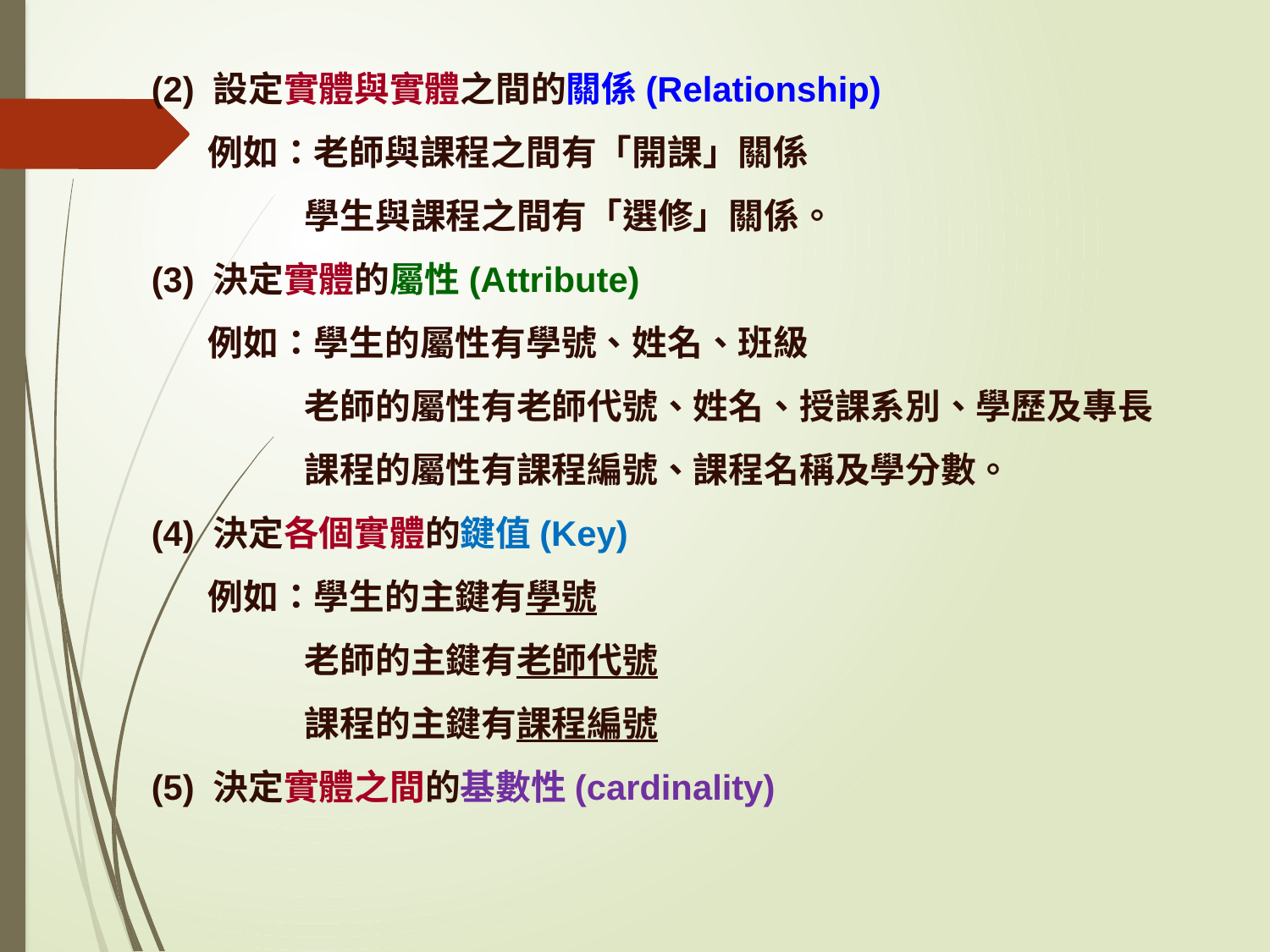

(2) 設定實體與實體之間的關係(Relationship)
      例如：老師與課程之間有「開課」關係
                  學生與課程之間有「選修」關係。
(3) 決定實體的屬性(Attribute)
      例如：學生的屬性有學號、姓名、班級
                  老師的屬性有老師代號、姓名、授課系別、學歷及專長
                  課程的屬性有課程編號、課程名稱及學分數。
(4) 決定各個實體的鍵值(Key)
      例如：學生的主鍵有學號
                  老師的主鍵有老師代號
                  課程的主鍵有課程編號
(5) 決定實體之間的基數性(cardinality)